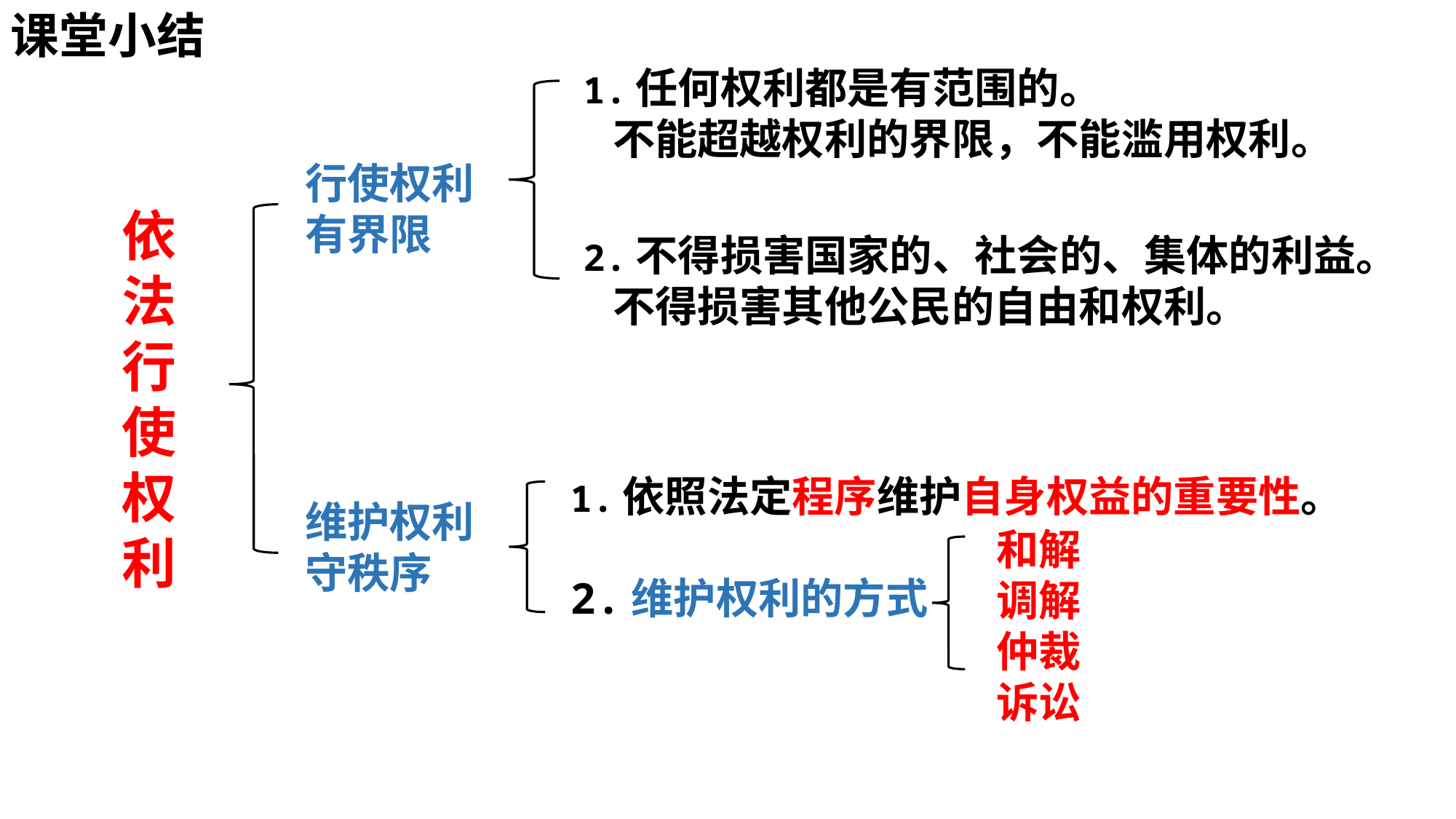

课堂小结
1.任何权利都是有范围的。
  不能超越权利的界限，不能滥用权利。

2.不得损害国家的、社会的、集体的利益。
  不得损害其他公民的自由和权利。

行使权利有界限
依法行使权利

1.依照法定程序维护自身权益的重要性。
2.维护权利的方式

维护权利守秩序
和解调解
仲裁
诉讼